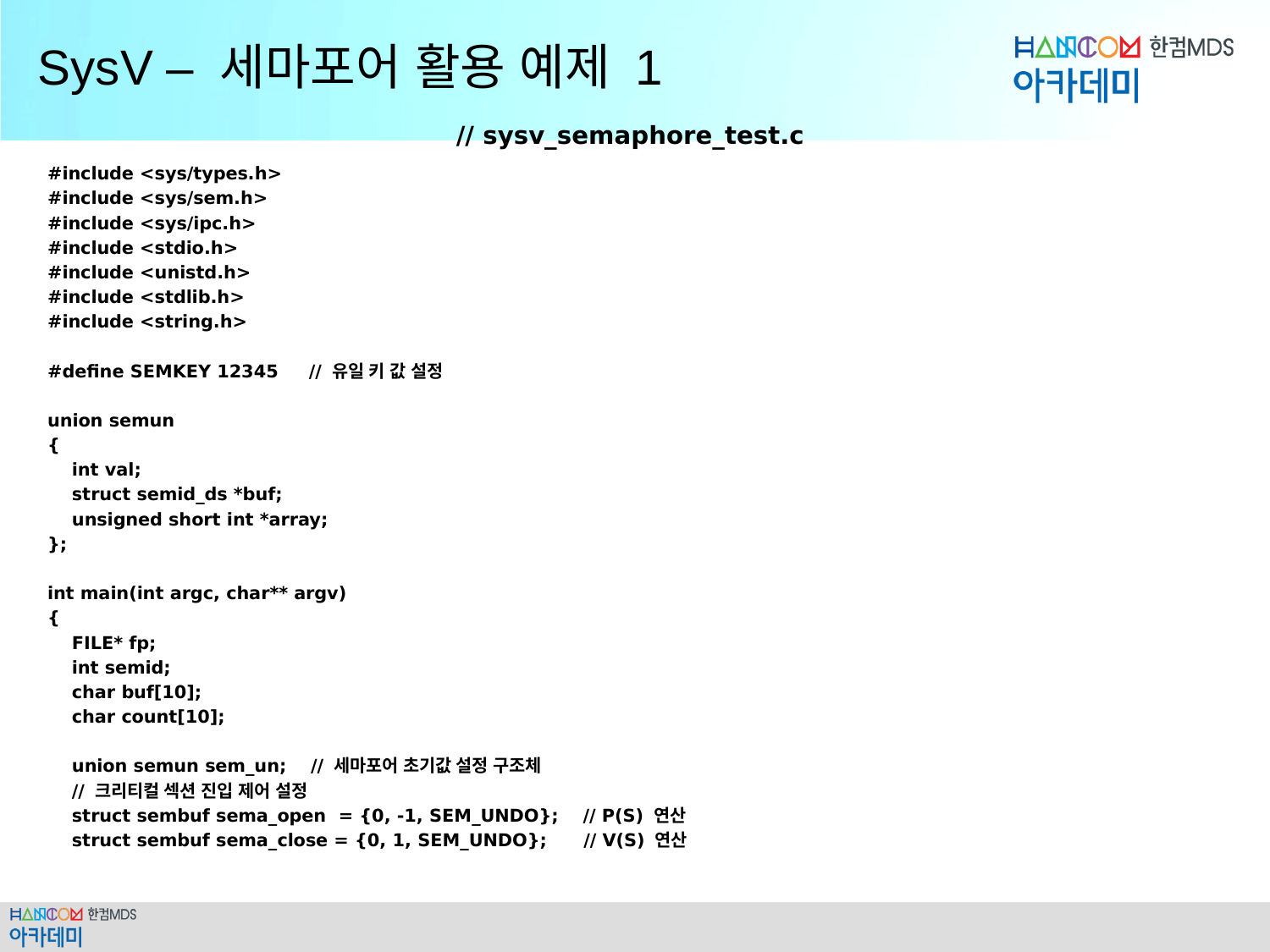

# SysV – 세마포어 활용 예제 1
// sysv_semaphore_test.c
#include <sys/types.h>
#include <sys/sem.h>
#include <sys/ipc.h>
#include <stdio.h>
#include <unistd.h>
#include <stdlib.h>
#include <string.h>

#define SEMKEY 12345     // 유일 키 값 설정

union semun
{
    int val;
    struct semid_ds *buf;
    unsigned short int *array;
};

int main(int argc, char** argv)
{
    FILE* fp;
    int semid;
    char buf[10];
    char count[10];

    union semun sem_un;    // 세마포어 초기값 설정 구조체
    // 크리티컬 섹션 진입 제어 설정
    struct sembuf sema_open  = {0, -1, SEM_UNDO};    // P(S) 연산
    struct sembuf sema_close = {0, 1, SEM_UNDO};      // V(S) 연산